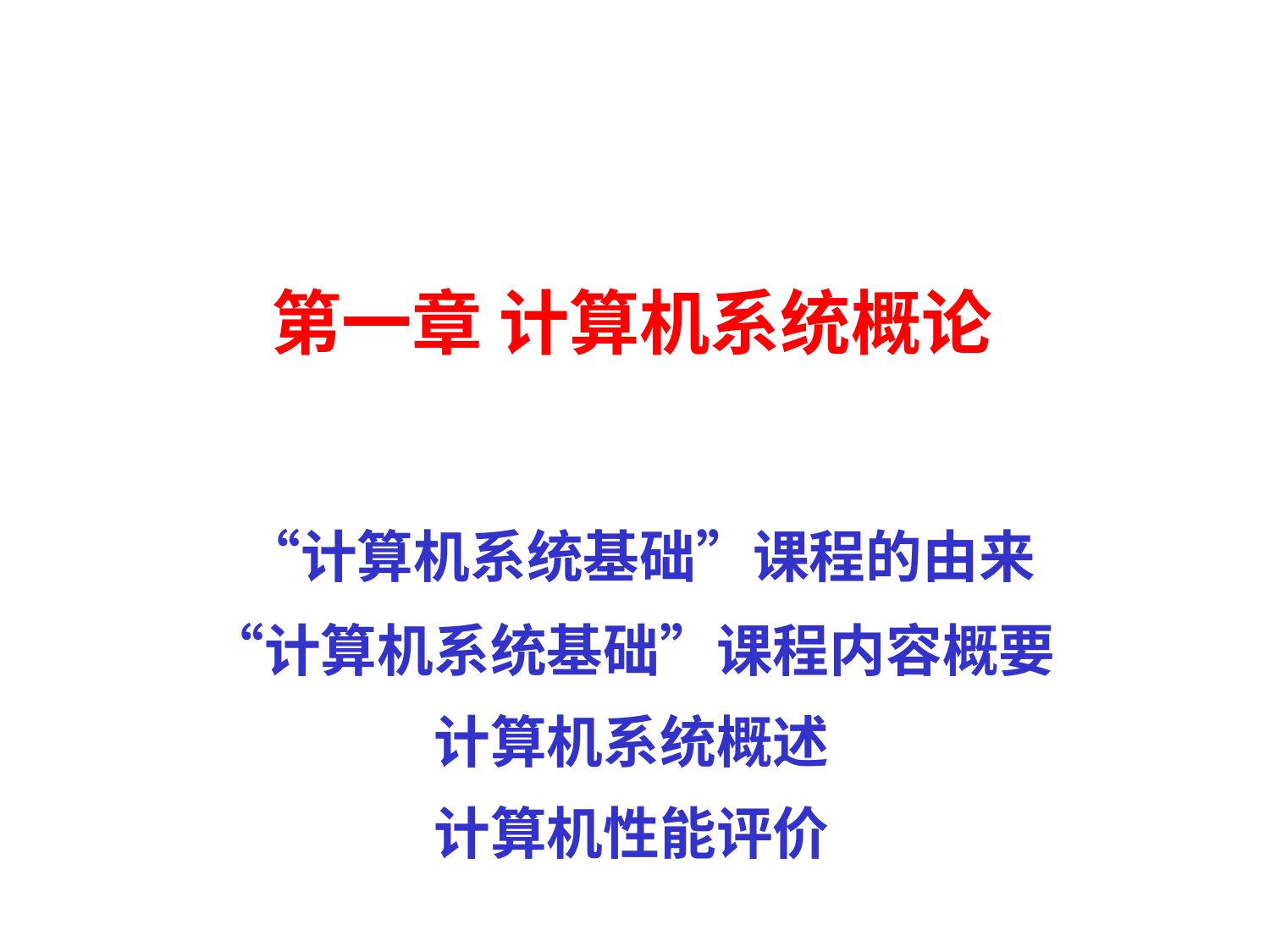

# 第一章 计算机系统概论 “计算机系统基础”课程的由来 “计算机系统基础”课程内容概要 计算机系统概述 计算机性能评价